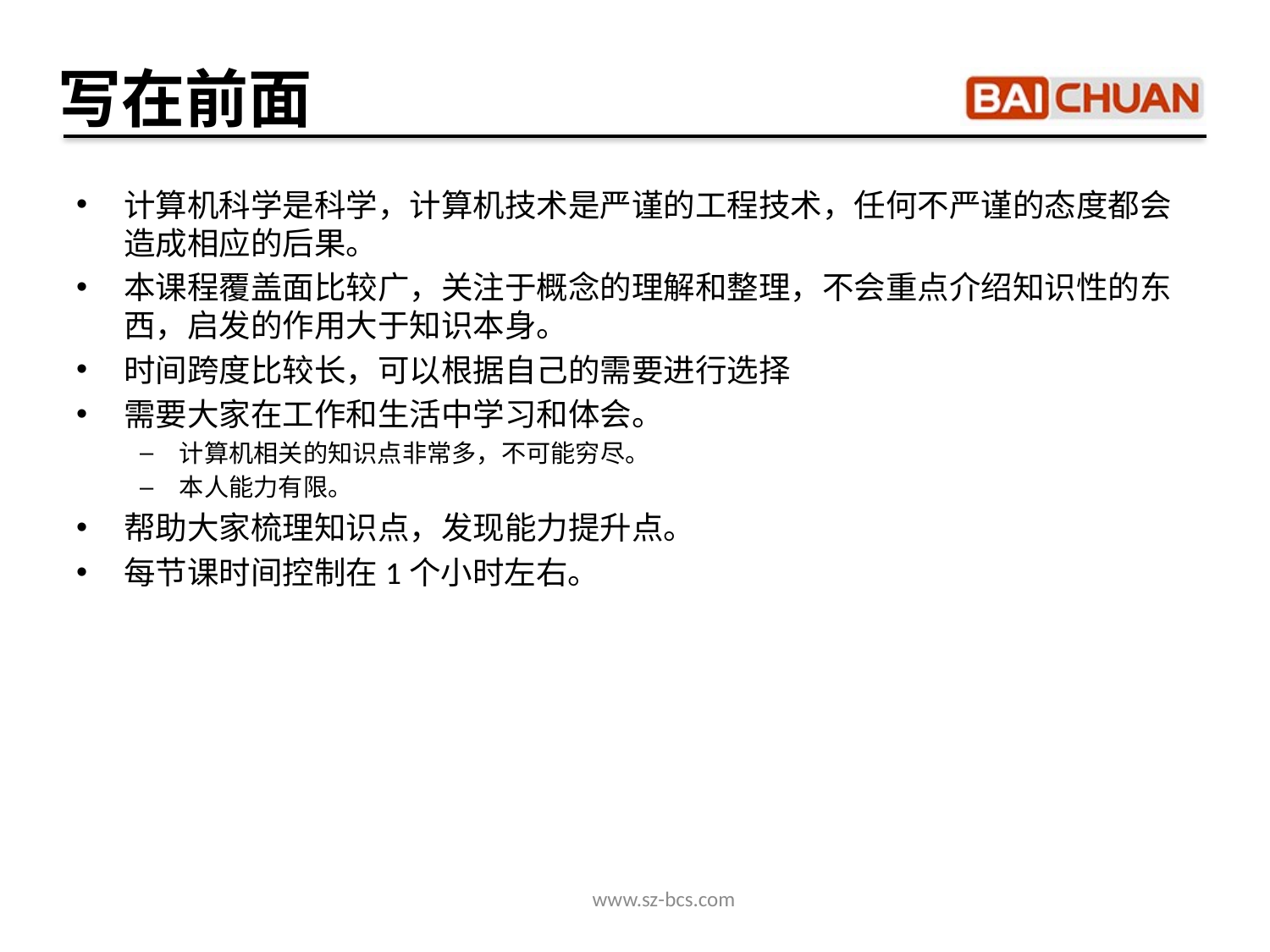

写在前面
计算机科学是科学，计算机技术是严谨的工程技术，任何不严谨的态度都会造成相应的后果。
本课程覆盖面比较广，关注于概念的理解和整理，不会重点介绍知识性的东西，启发的作用大于知识本身。
时间跨度比较长，可以根据自己的需要进行选择
需要大家在工作和生活中学习和体会。
计算机相关的知识点非常多，不可能穷尽。
本人能力有限。
帮助大家梳理知识点，发现能力提升点。
每节课时间控制在1个小时左右。

www.sz-bcs.com